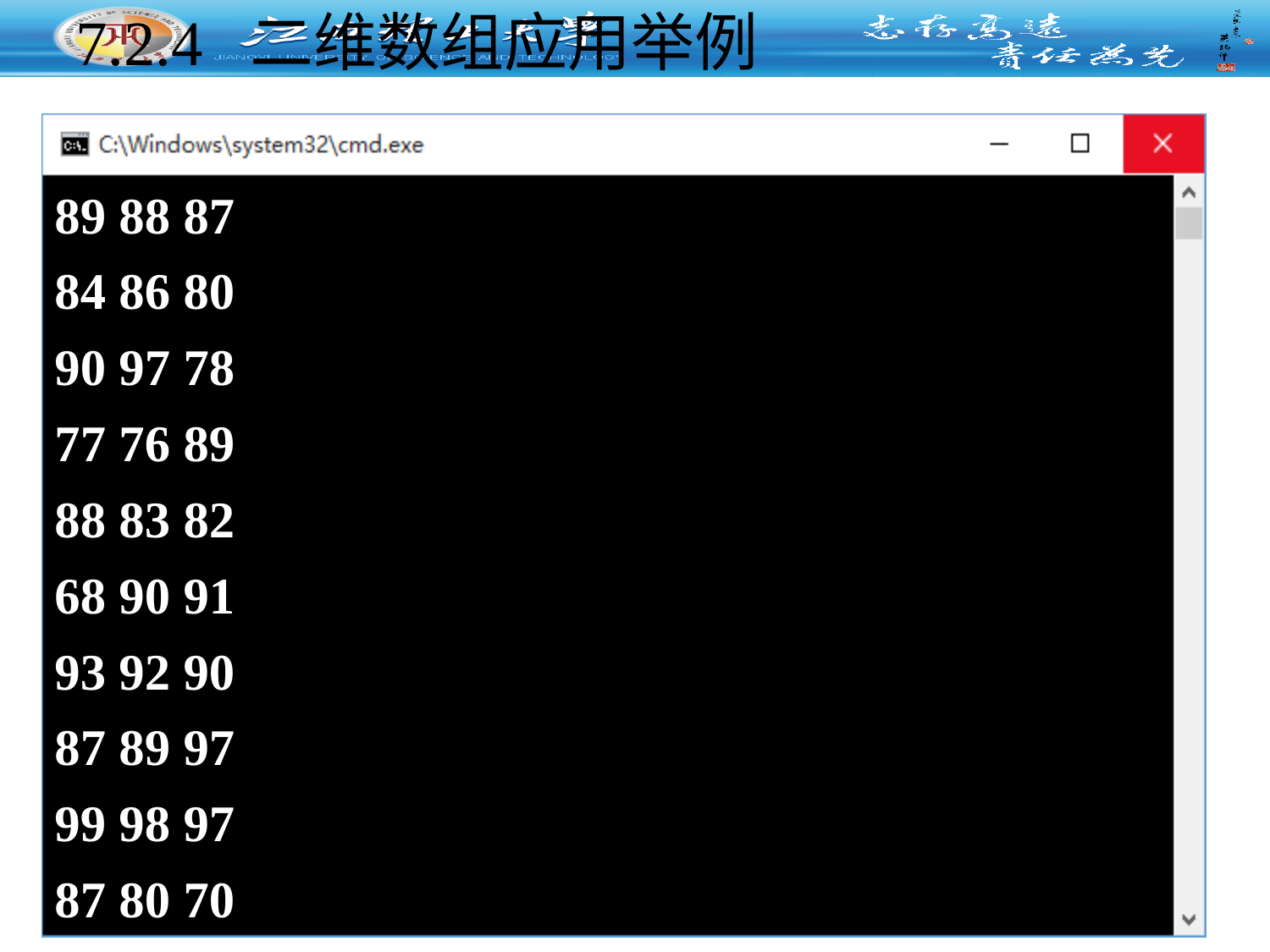

# 7.2.4  二维数组应用举例
89 88 87
84 86 80
90 97 78
77 76 89
88 83 82
68 90 91
93 92 90
87 89 97
99 98 97
87 80 70